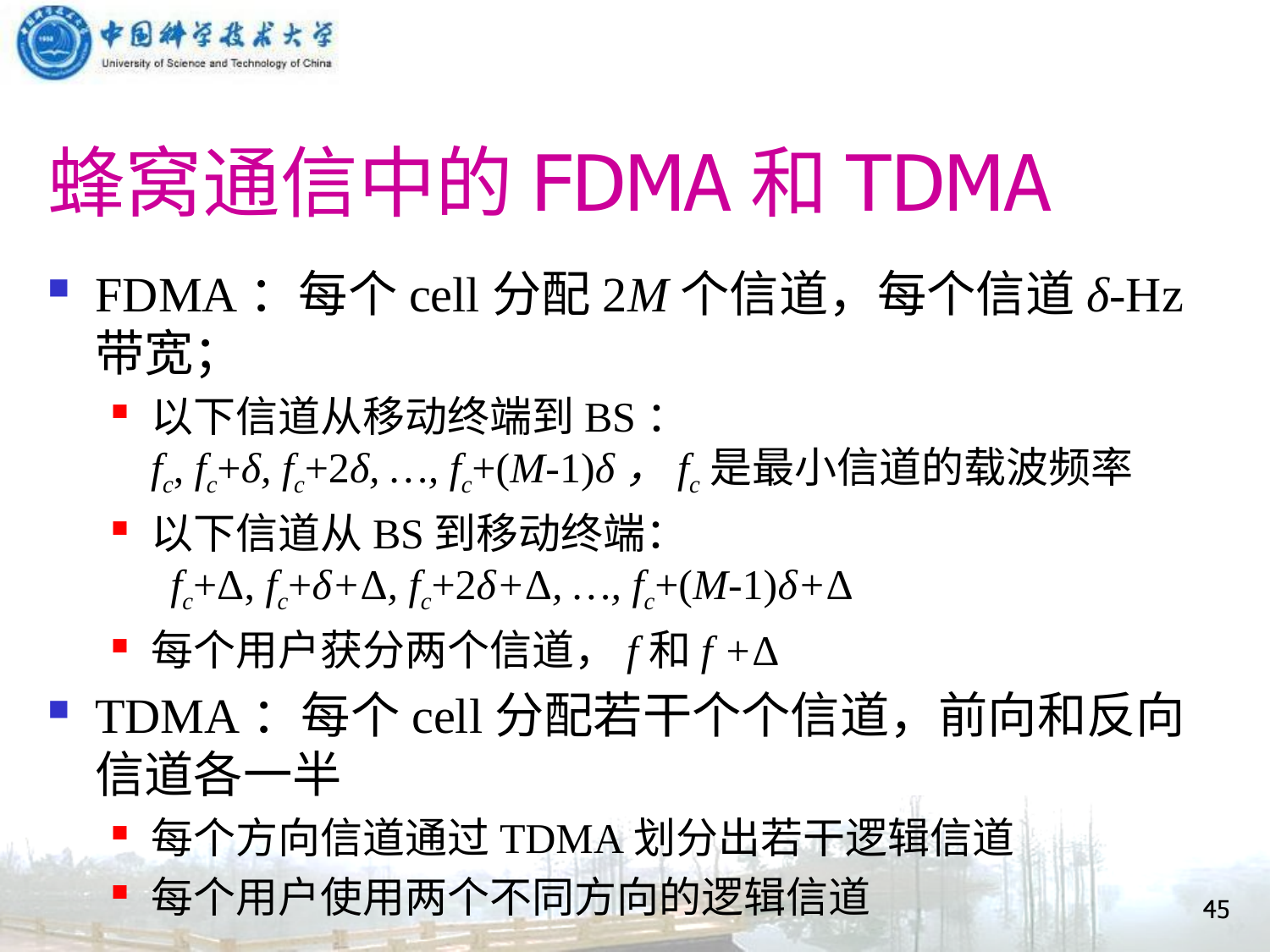

# 蜂窝通信中的FDMA和TDMA
FDMA：每个cell分配2M个信道，每个信道δ-Hz带宽；
以下信道从移动终端到BS：
fc, fc+δ, fc+2δ, …, fc+(M-1)δ，fc是最小信道的载波频率
以下信道从BS到移动终端：
 fc+Δ, fc+δ+Δ, fc+2δ+Δ, …, fc+(M-1)δ+Δ
每个用户获分两个信道，f和f +Δ
TDMA：每个cell分配若干个个信道，前向和反向信道各一半
每个方向信道通过TDMA划分出若干逻辑信道
每个用户使用两个不同方向的逻辑信道
45